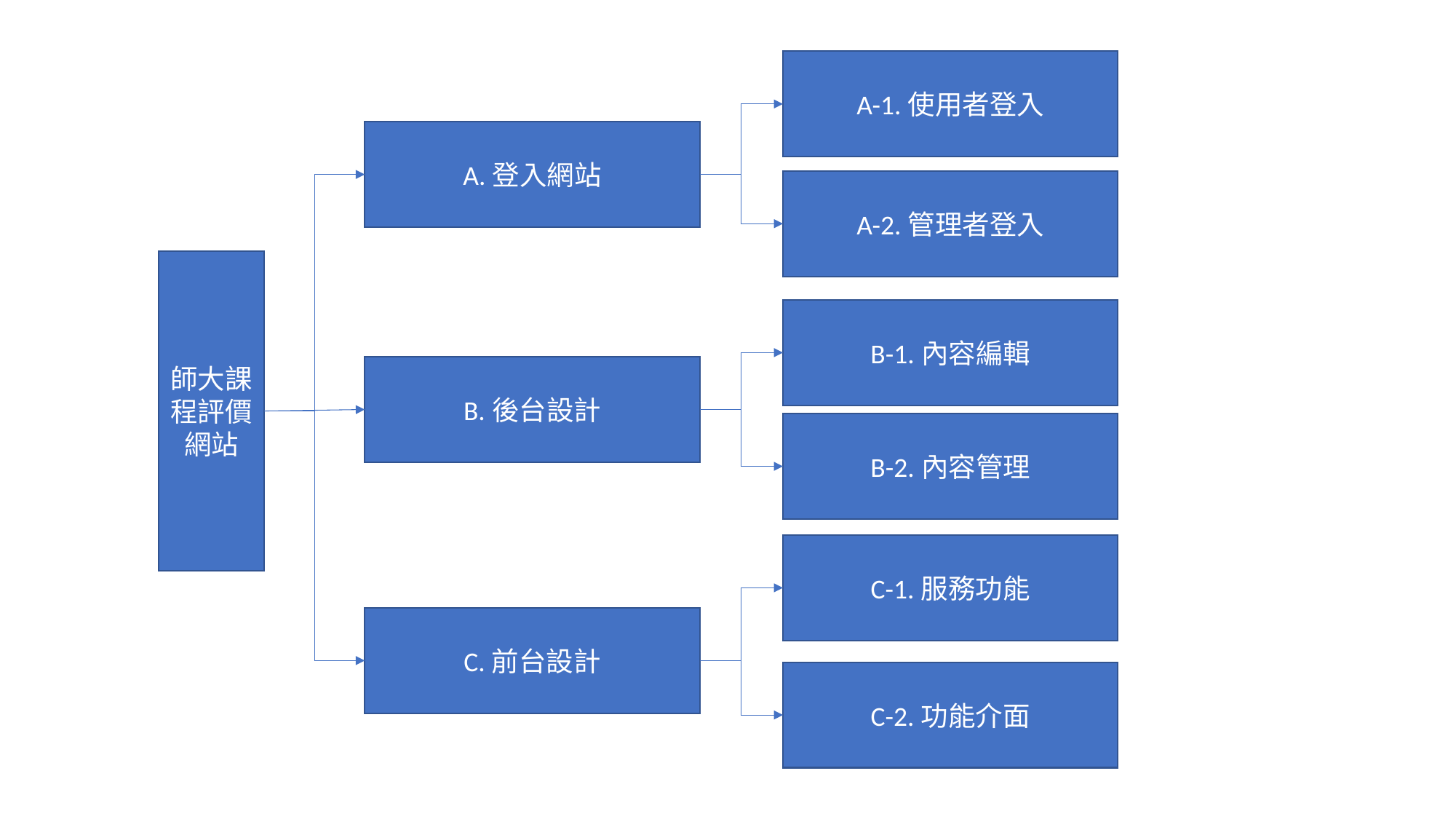

A-1.使用者登入
A.登入網站
A-2.管理者登入
師大課程評價網站
B-1.內容編輯
B.後台設計
B-2.內容管理
C-1.服務功能
C.前台設計
C-2.功能介面